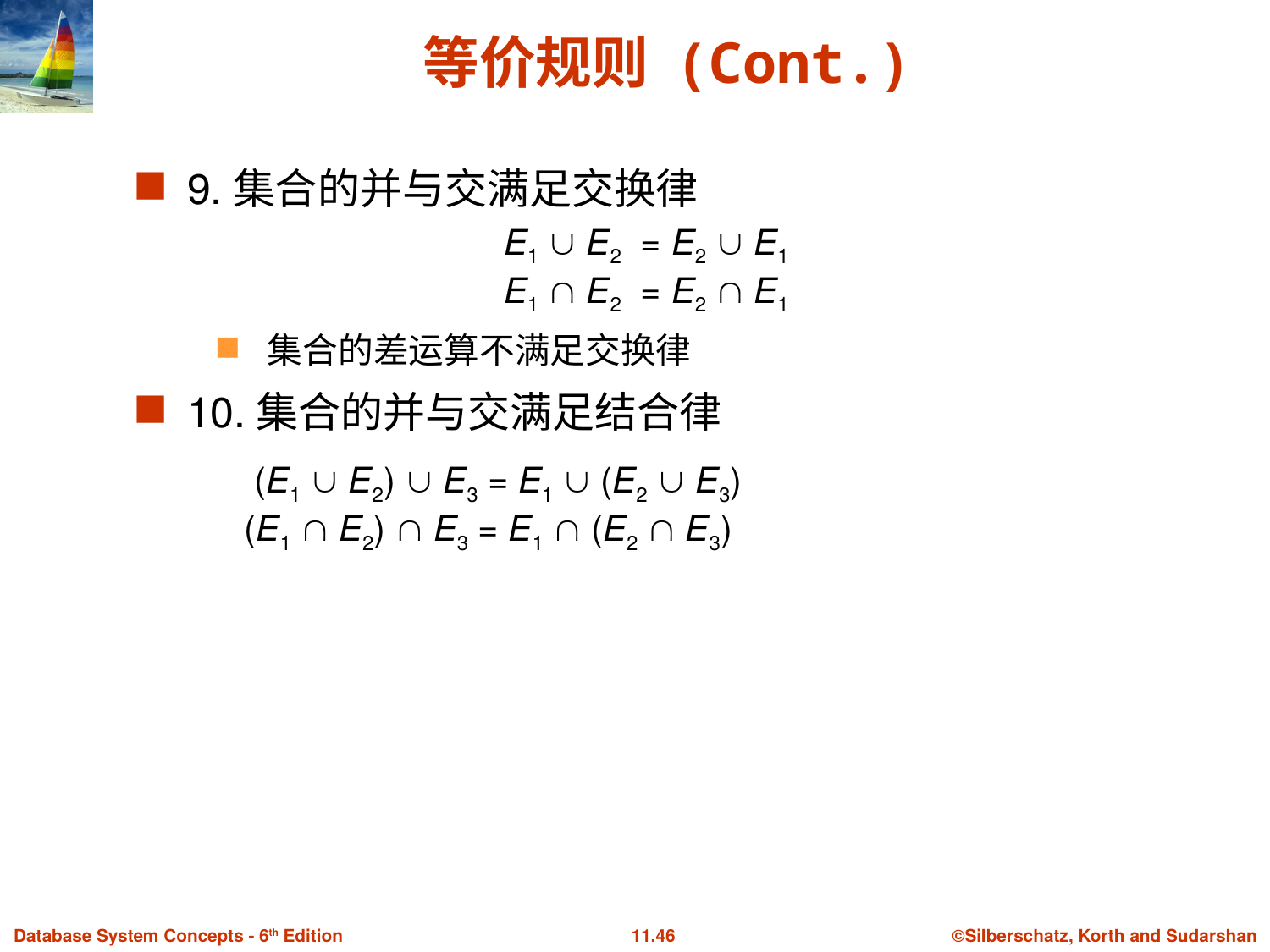

# 等价规则 (Cont.)
9.集合的并与交满足交换律
	E1 ∪ E2  = E2 ∪ E1
	E1 ∩ E2  = E2 ∩ E1
集合的差运算不满足交换律
10.集合的并与交满足结合律
	      (E1 ∪ E2) ∪ E3 = E1 ∪ (E2 ∪ E3)
     (E1 ∩ E2) ∩ E3 = E1 ∩ (E2 ∩ E3)